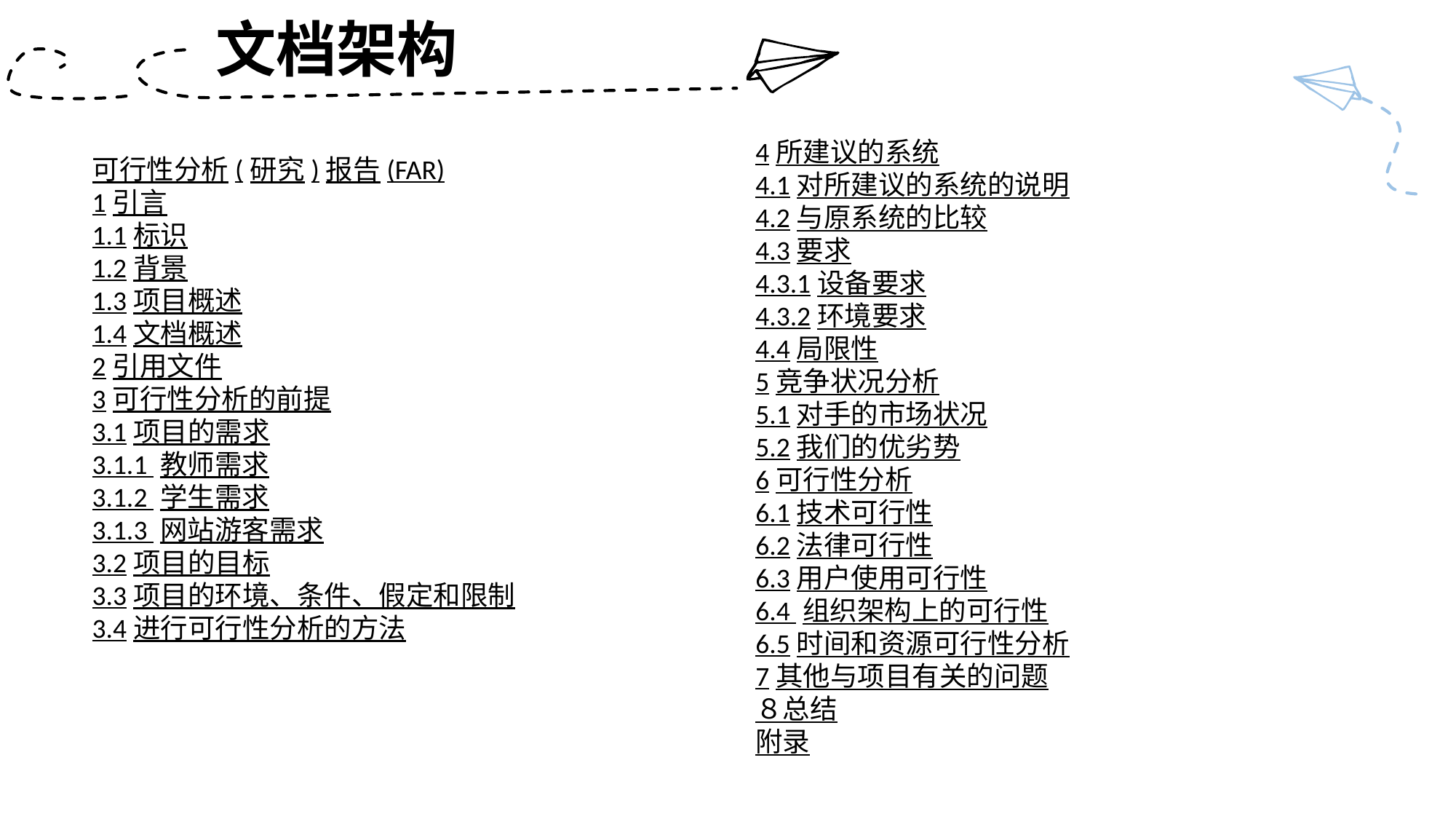

文档架构

4所建议的系统
4.1对所建议的系统的说明
4.2与原系统的比较
4.3要求
4.3.1设备要求
4.3.2环境要求
4.4局限性
5竞争状况分析
5.1对手的市场状况
5.2我们的优劣势
6可行性分析
6.1技术可行性
6.2法律可行性
6.3用户使用可行性
6.4 组织架构上的可行性
6.5时间和资源可行性分析
7其他与项目有关的问题
８总结
附录

可行性分析(研究)报告(FAR)
1引言
1.1标识
1.2背景
1.3项目概述
1.4文档概述
2引用文件
3可行性分析的前提
3.1项目的需求
3.1.1 教师需求
3.1.2 学生需求
3.1.3 网站游客需求
3.2项目的目标
3.3项目的环境、条件、假定和限制
3.4进行可行性分析的方法